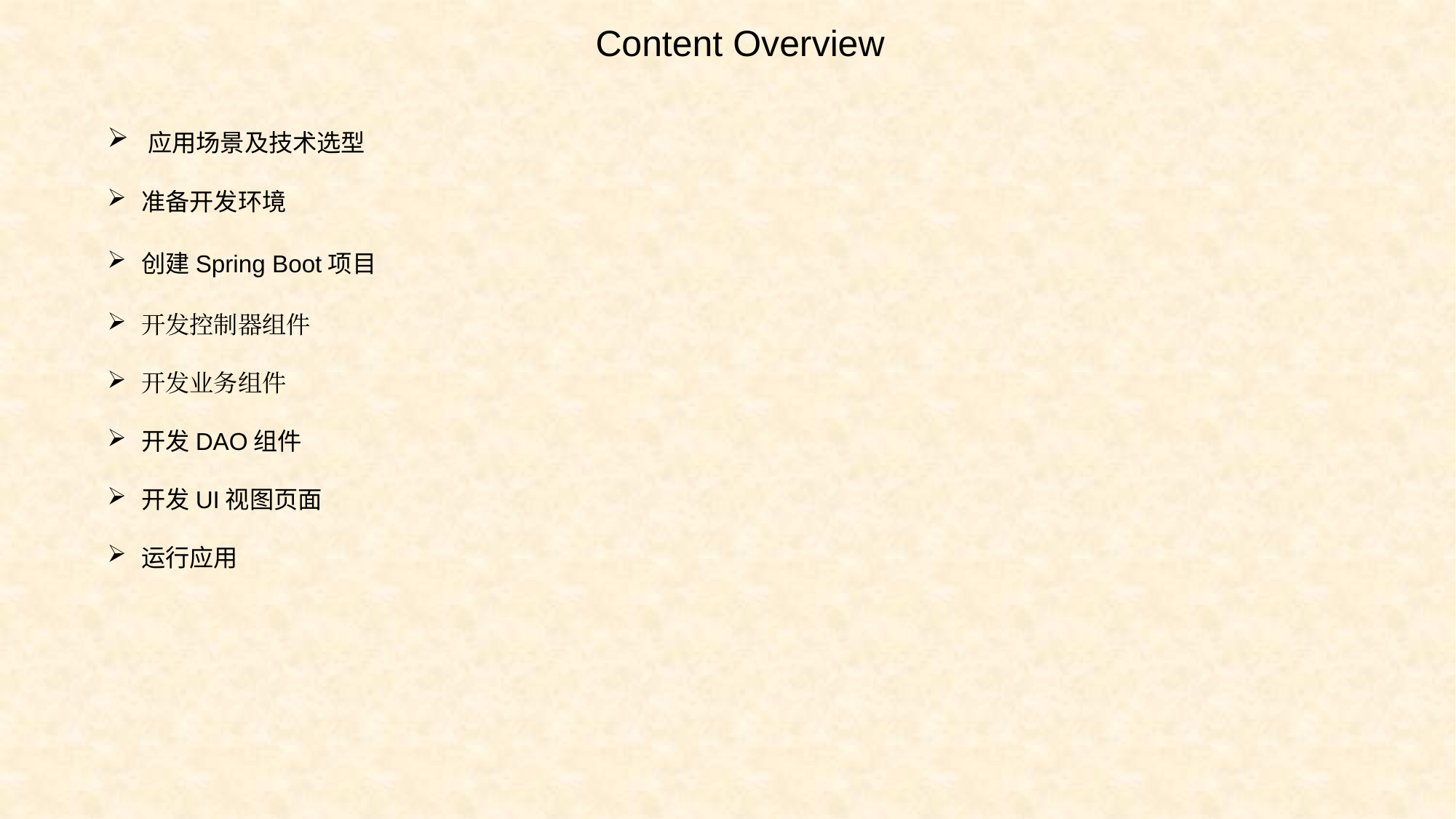

﻿Content Overview
﻿应用场景及技术选型

准备开发环境

创建Spring Boot项目

开发控制器组件

开发业务组件

开发DAO组件

开发UI视图页面

运行应用